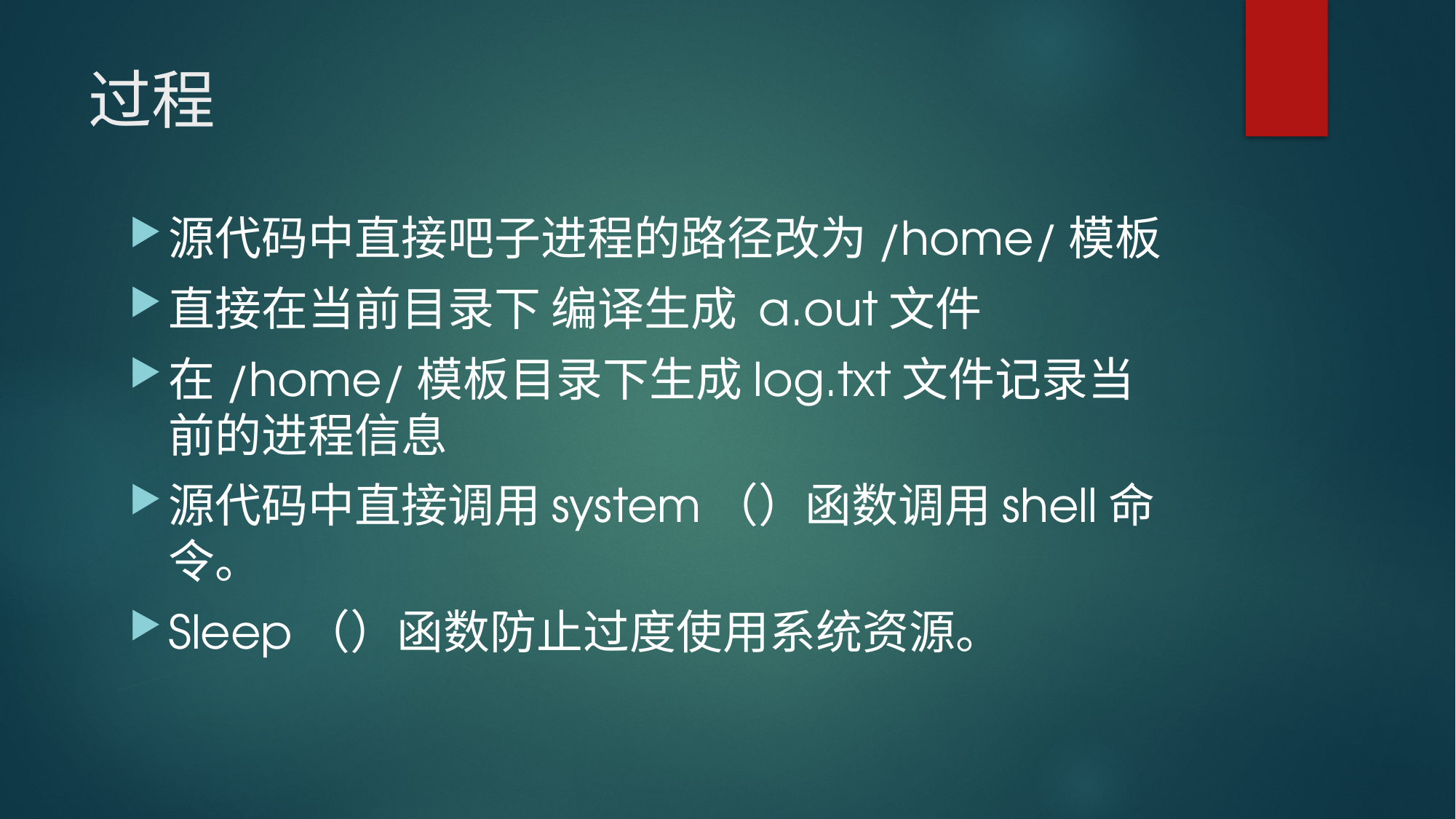

# 过程
源代码中直接吧子进程的路径改为/home/模板
直接在当前目录下 编译生成 a.out文件
在/home/模板目录下生成log.txt文件记录当前的进程信息
源代码中直接调用system（）函数调用shell命令。
Sleep（）函数防止过度使用系统资源。